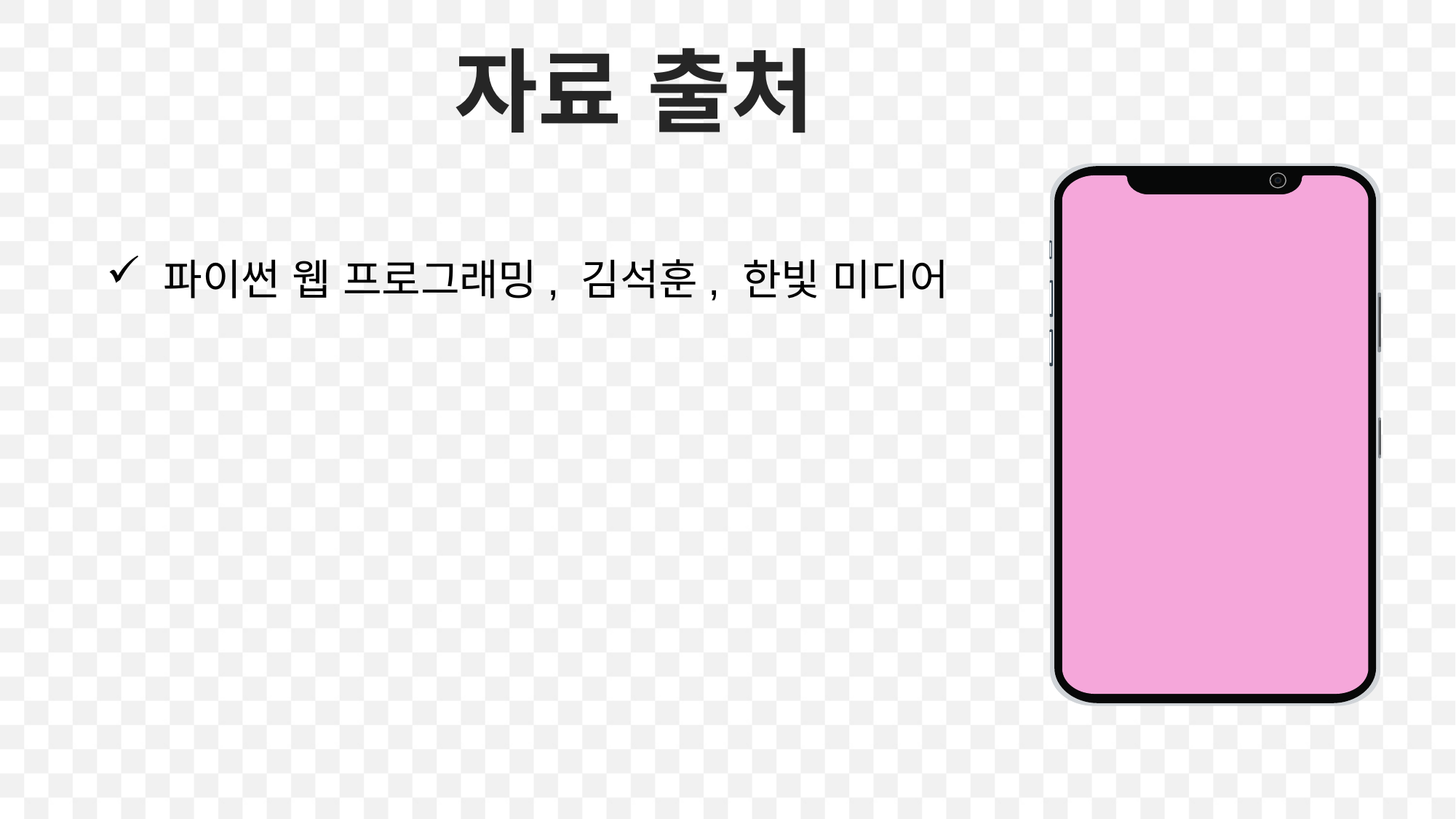

자료 출처

 파이썬 웹 프로그래밍, 김석훈, 한빛 미디어